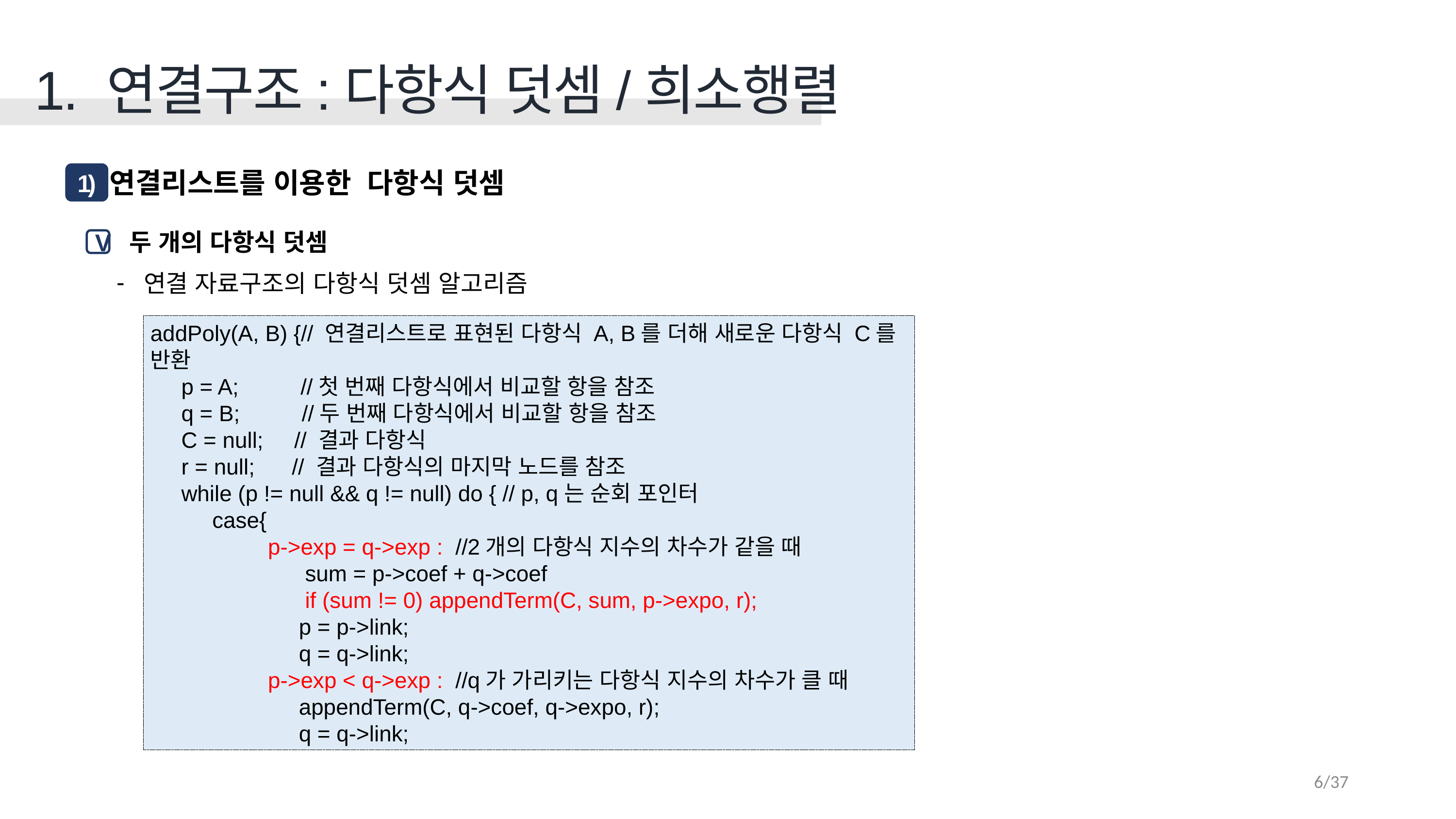

1. 연결구조:다항식 덧셈/희소행렬

연결리스트를 이용한  다항식 덧셈
1)
 두 개의 다항식 덧셈

연결 자료구조의 다항식 덧셈 알고리즘

V
addPoly(A, B) {// 연결리스트로 표현된 다항식 A, B를 더해 새로운 다항식 C를 반환
     p = A;          //첫 번째 다항식에서 비교할 항을 참조
     q = B;          //두 번째 다항식에서 비교할 항을 참조
     C = null;     // 결과 다항식
     r = null;      // 결과 다항식의 마지막 노드를 참조
     while (p != null && q != null) do { // p, q는 순회 포인터
          case{
                   p->exp = q->exp :  //2개의 다항식 지수의 차수가 같을 때
                         sum = p->coef + q->coef
                         if (sum != 0) appendTerm(C, sum, p->expo, r);
                        p = p->link;
                        q = q->link;
                   p->exp < q->exp :  //q가 가리키는 다항식 지수의 차수가 클 때
                        appendTerm(C, q->coef, q->expo, r);
                        q = q->link;
6/37